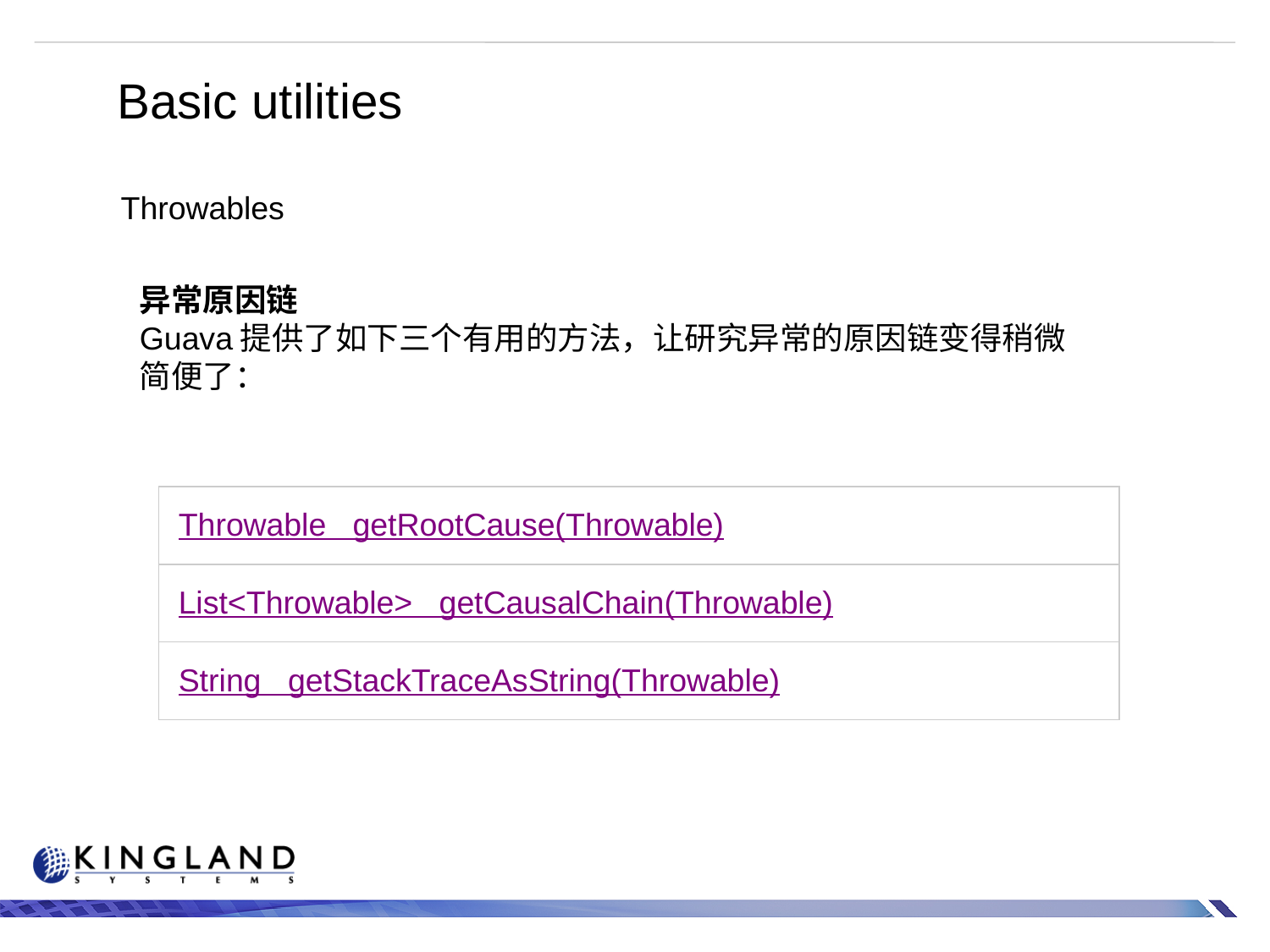

Basic utilities
Throwables
异常原因链
Guava提供了如下三个有用的方法，让研究异常的原因链变得稍微简便了：
| Throwable   getRootCause(Throwable) |
| --- |
| List<Throwable>   getCausalChain(Throwable) |
| String   getStackTraceAsString(Throwable) |